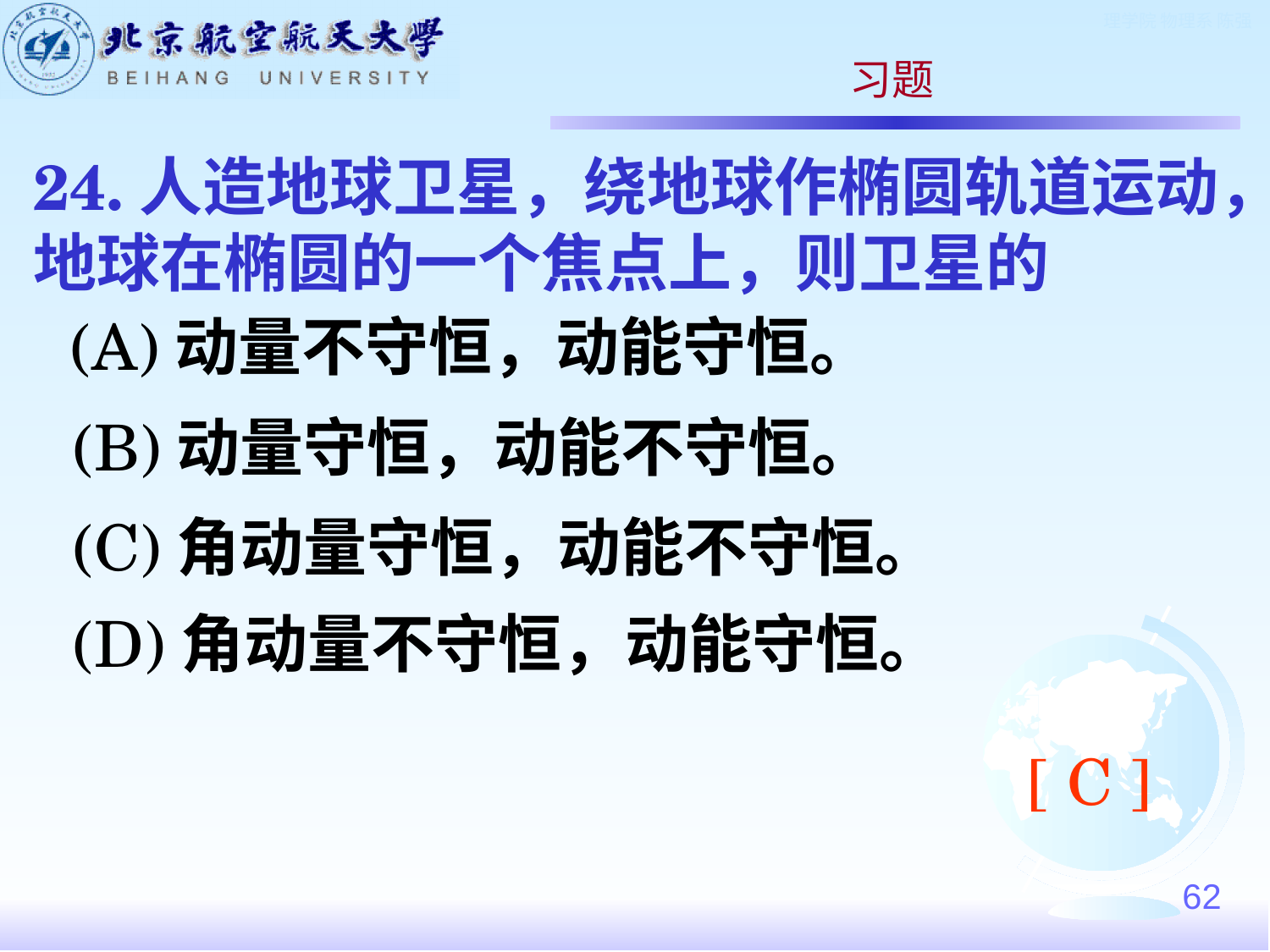

习题
24.人造地球卫星，绕地球作椭圆轨道运动，地球在椭圆的一个焦点上，则卫星的
(A)动量不守恒，动能守恒。
(B)动量守恒，动能不守恒。
(C)角动量守恒，动能不守恒。
(D)角动量不守恒，动能守恒。
[ C ]
62